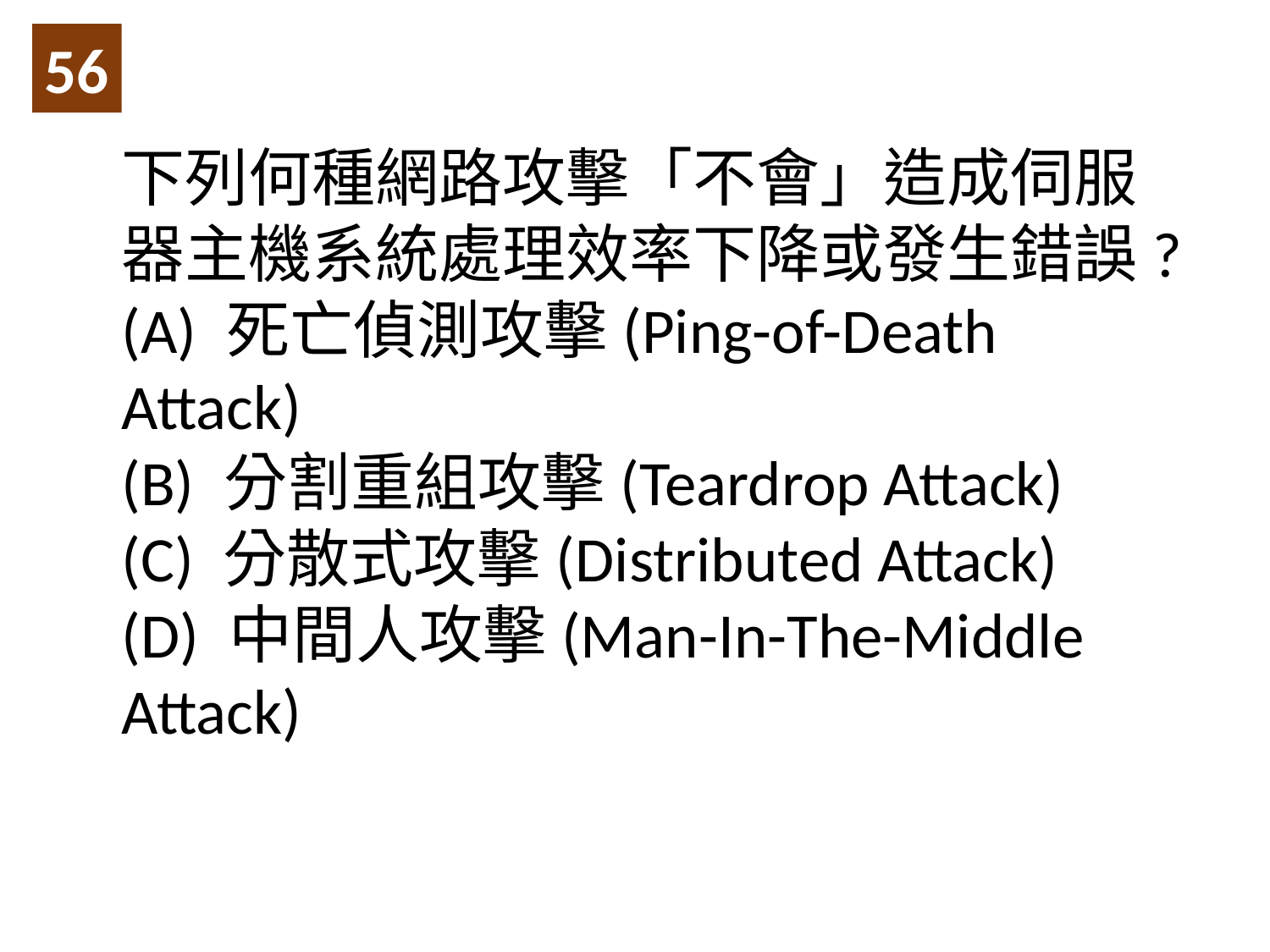

56
下列何種網路攻擊「不會」造成伺服器主機系統處理效率下降或發生錯誤?
(A) 死亡偵測攻擊(Ping-of-Death Attack)
(B) 分割重組攻擊(Teardrop Attack)
(C) 分散式攻擊(Distributed Attack)
(D) 中間人攻擊(Man-In-The-Middle Attack)